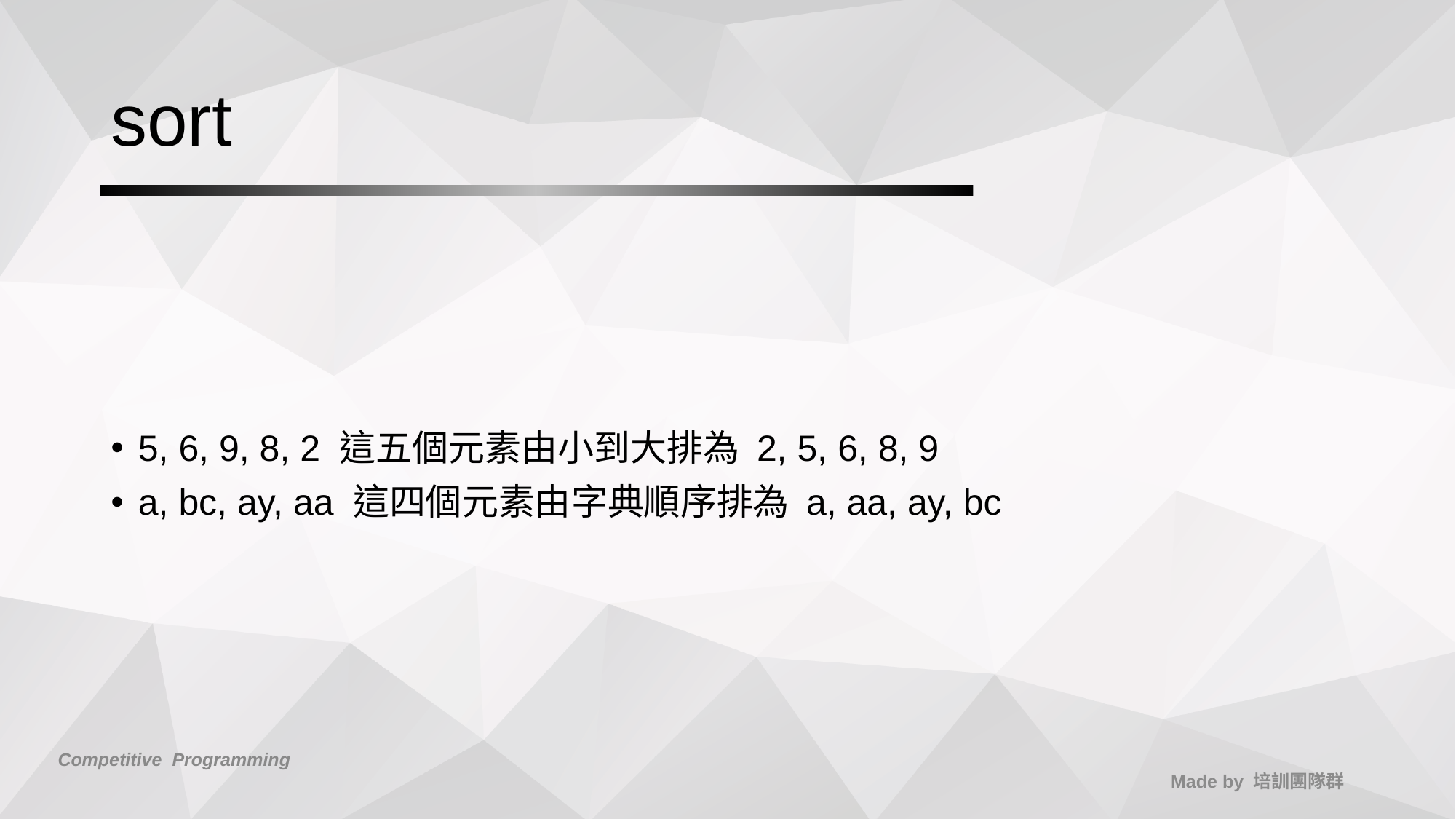

# sort

5, 6, 9, 8, 2 這五個元素由小到大排為 2, 5, 6, 8, 9
a, bc, ay, aa 這四個元素由字典順序排為 a, aa, ay, bc